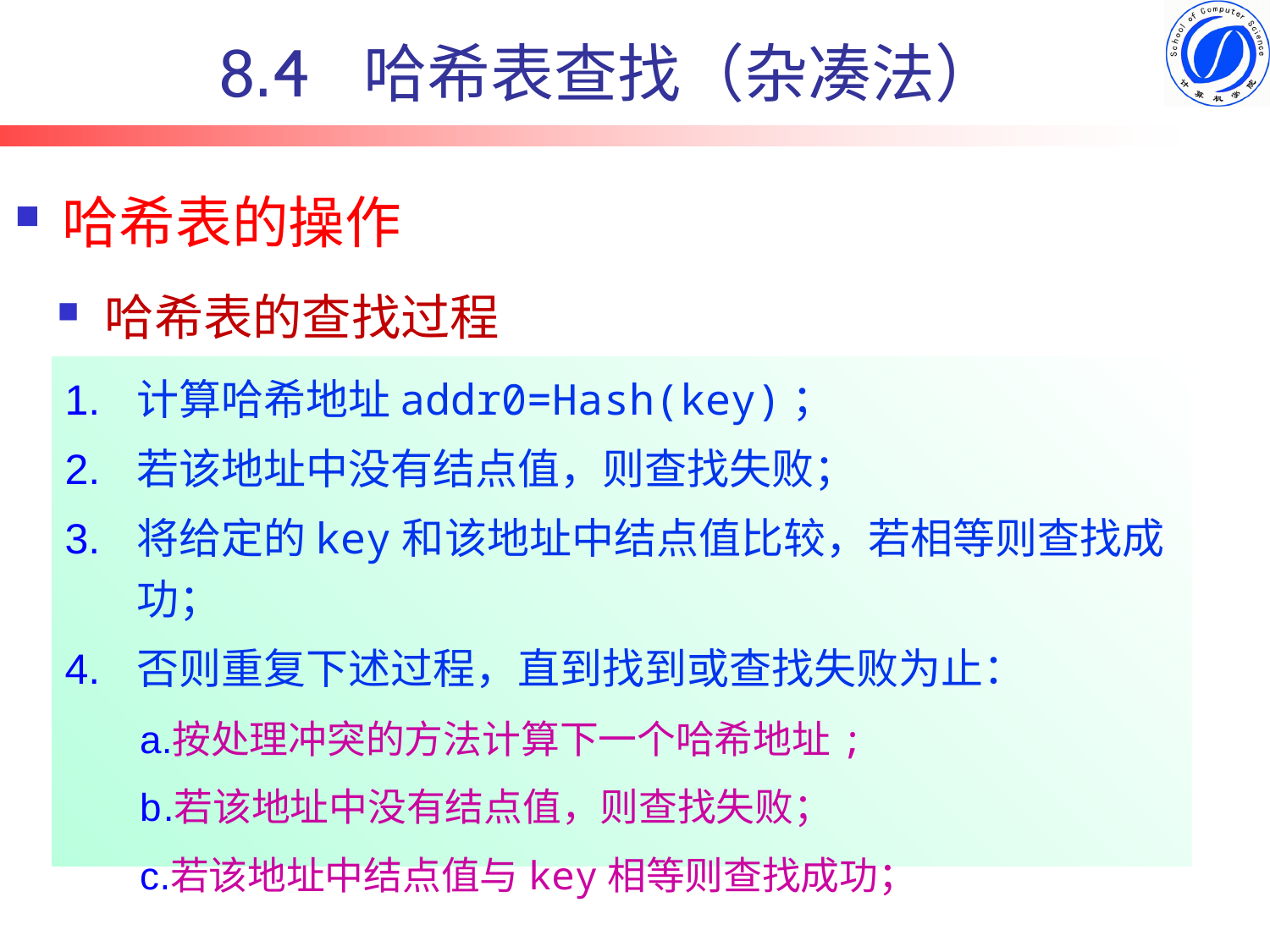

8.4  哈希表查找（杂凑法）
哈希表的操作
哈希表的查找过程
计算哈希地址addr0=Hash(key)；
若该地址中没有结点值，则查找失败；
将给定的key和该地址中结点值比较，若相等则查找成功；
否则重复下述过程，直到找到或查找失败为止：
按处理冲突的方法计算下一个哈希地址;
若该地址中没有结点值，则查找失败；
若该地址中结点值与key相等则查找成功；